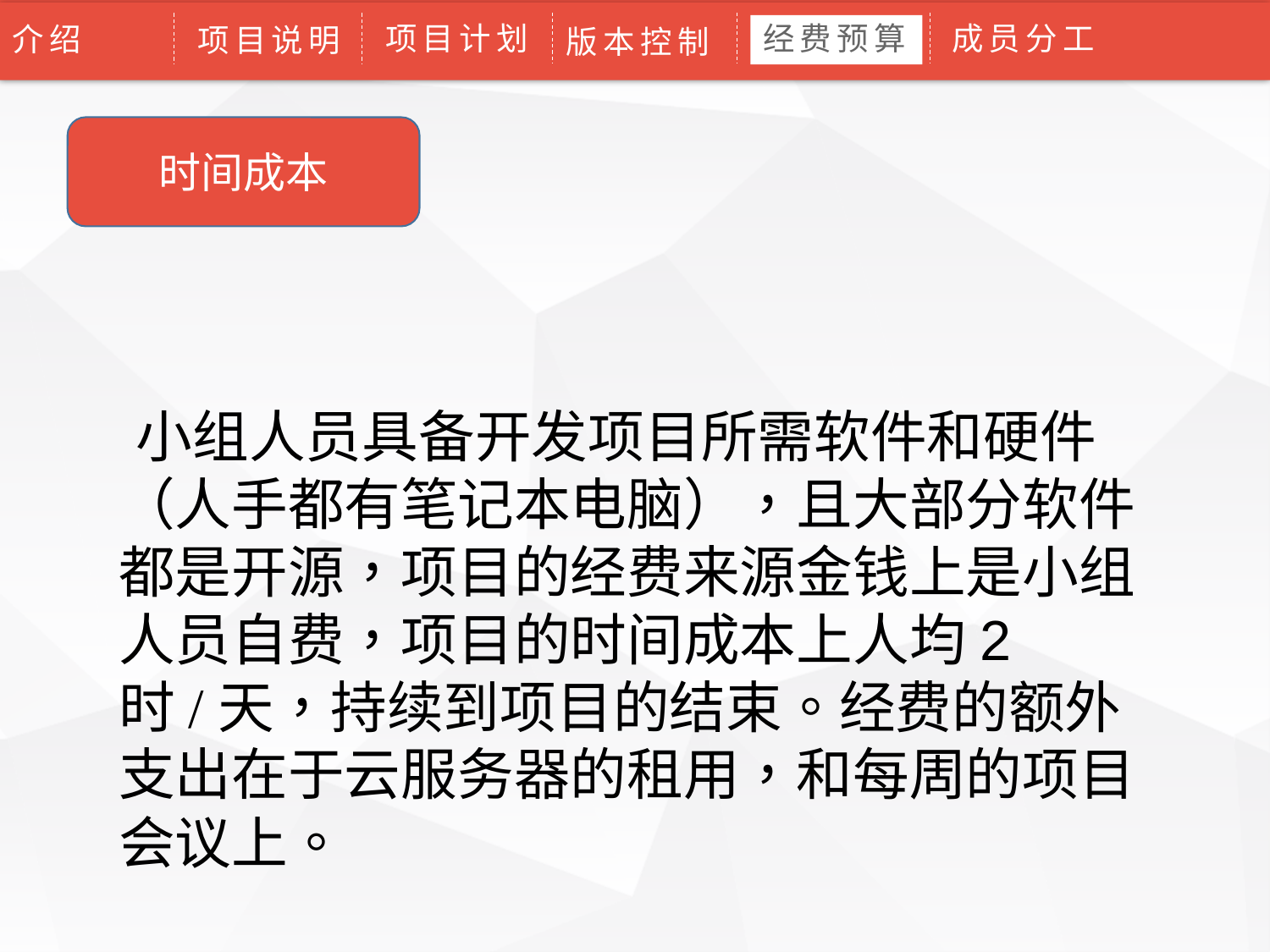

项目计划
经费预算
成员分工
论文绪论
介绍
研究背景
研究方法
研究结果
问题讨论
论文总结

项目说明

版本控制
时间成本
小组人员具备开发项目所需软件和硬件（人手都有笔记本电脑），且大部分软件都是开源，项目的经费来源金钱上是小组人员自费，项目的时间成本上人均2时/天，持续到项目的结束。经费的额外支出在于云服务器的租用，和每周的项目会议上。